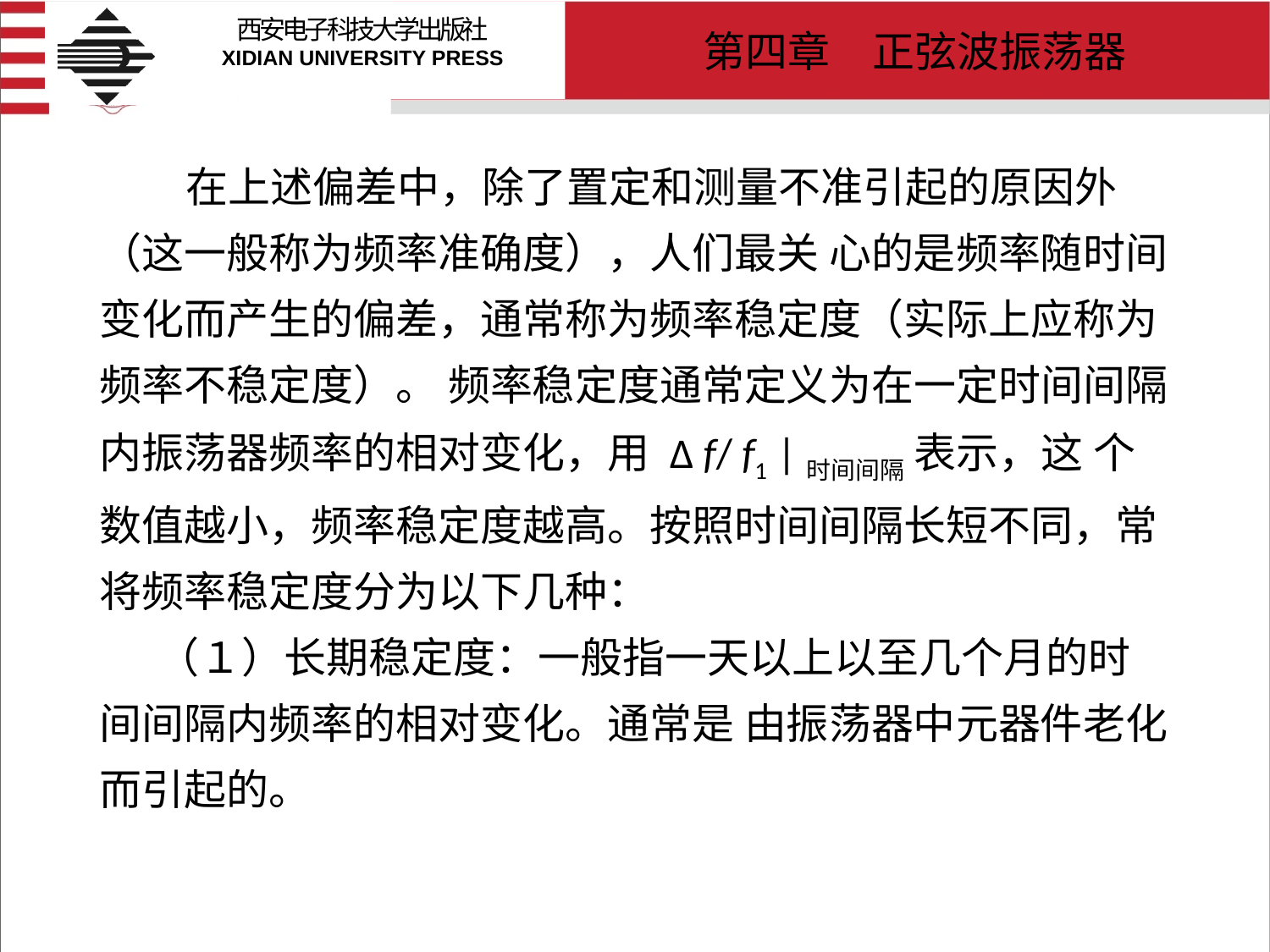

# 在上述偏差中，除了置定和测量不准引起的原因外（这一般称为频率准确度），人们最关 心的是频率随时间变化而产生的偏差，通常称为频率稳定度（实际上应称为频率不稳定度）。 频率稳定度通常定义为在一定时间间隔内振荡器频率的相对变化，用 Δ f/ f1 |时间间隔 表示，这 个数值越小，频率稳定度越高。按照时间间隔长短不同，常将频率稳定度分为以下几种： （１）长期稳定度：一般指一天以上以至几个月的时间间隔内频率的相对变化。通常是 由振荡器中元器件老化而引起的。